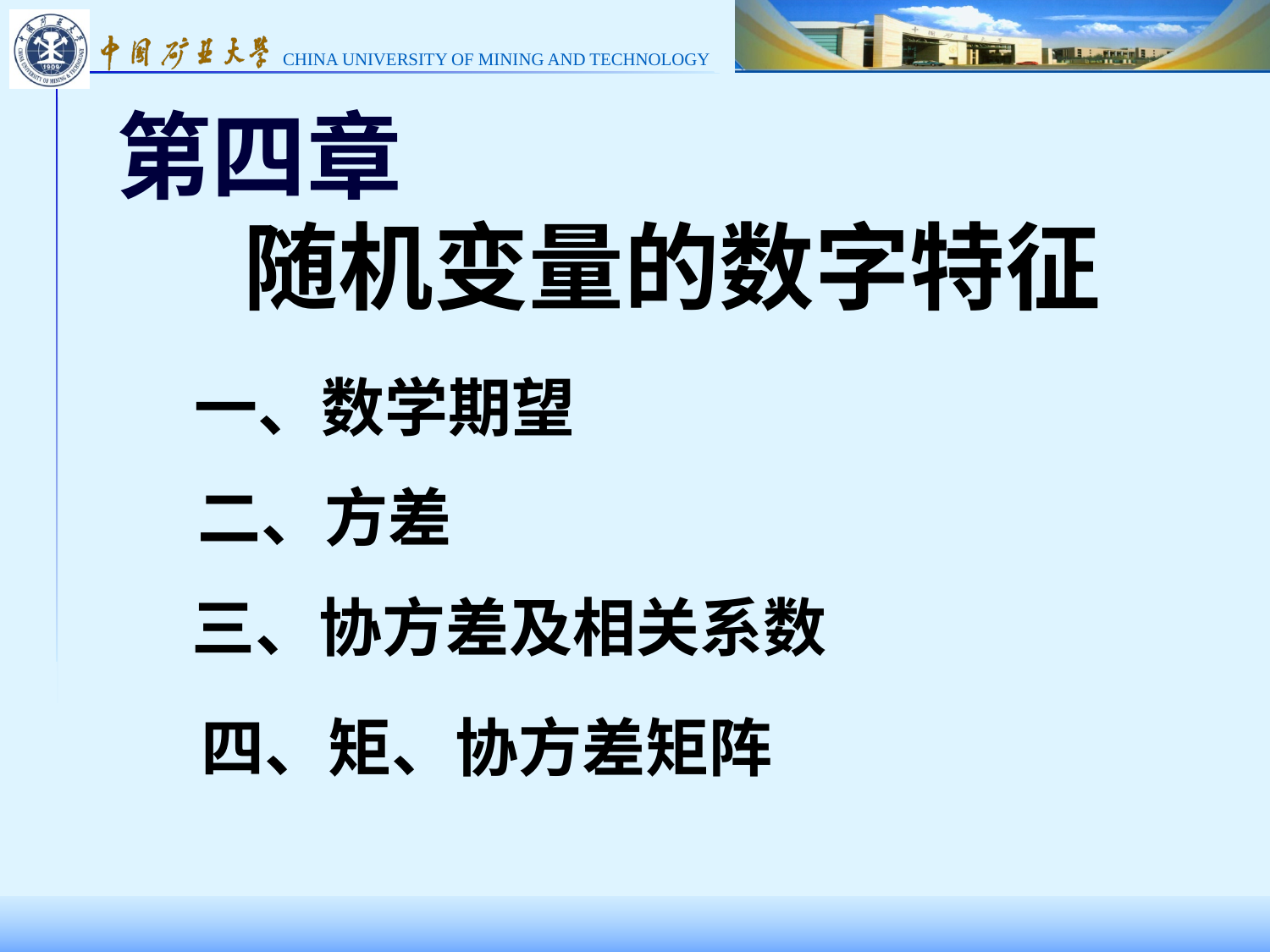

# 第四章
随机变量的数字特征
  一、数学期望
  二、方差
  三、协方差及相关系数
  四、矩、协方差矩阵